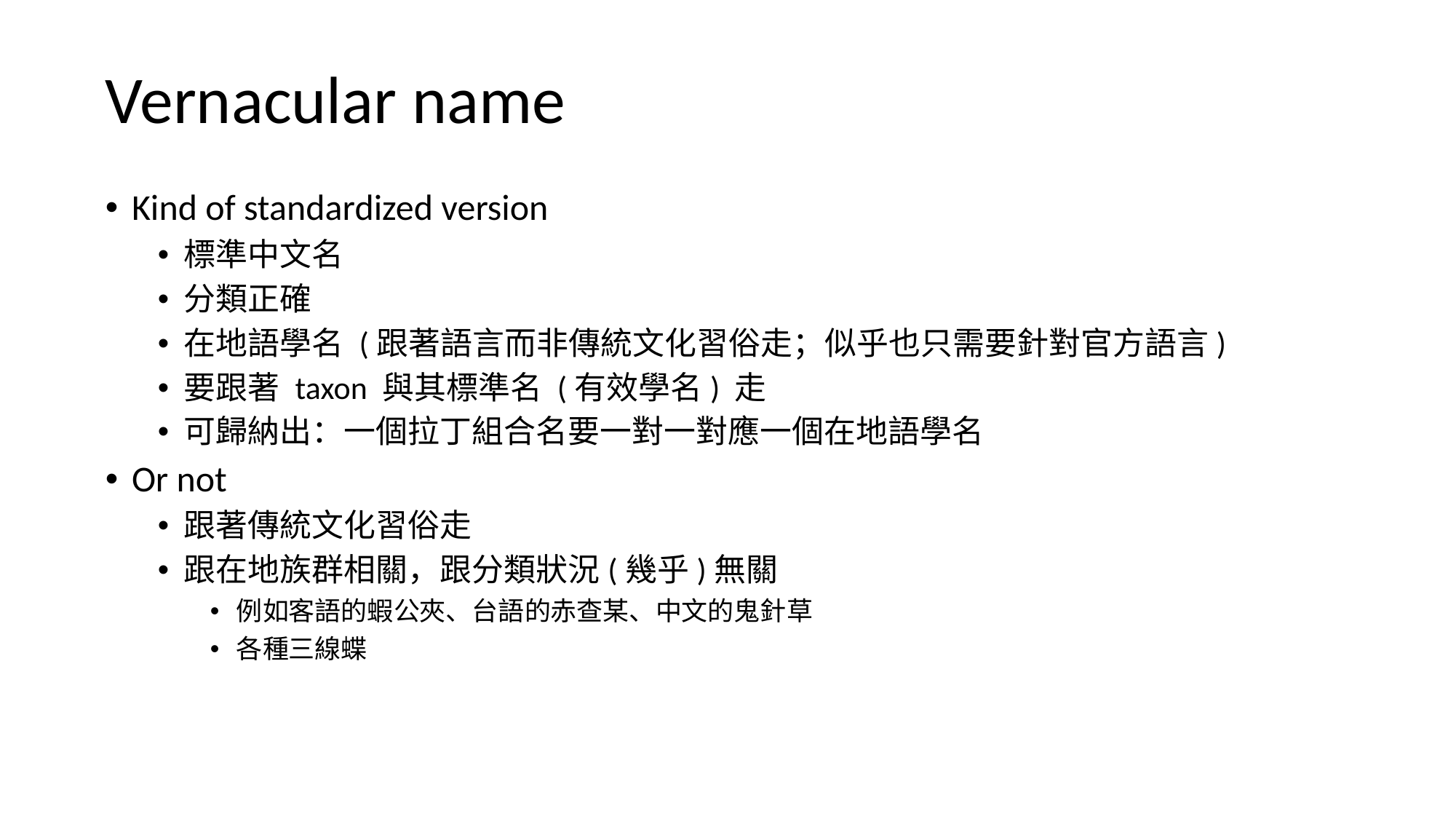

# Vernacular name
Kind of standardized version
標準中文名
分類正確
在地語學名 (跟著語言而非傳統文化習俗走；似乎也只需要針對官方語言)
要跟著 taxon 與其標準名 (有效學名) 走
可歸納出：一個拉丁組合名要一對一對應一個在地語學名
Or not
跟著傳統文化習俗走
跟在地族群相關，跟分類狀況(幾乎)無關
例如客語的蝦公夾、台語的赤查某、中文的鬼針草
各種三線蝶
20